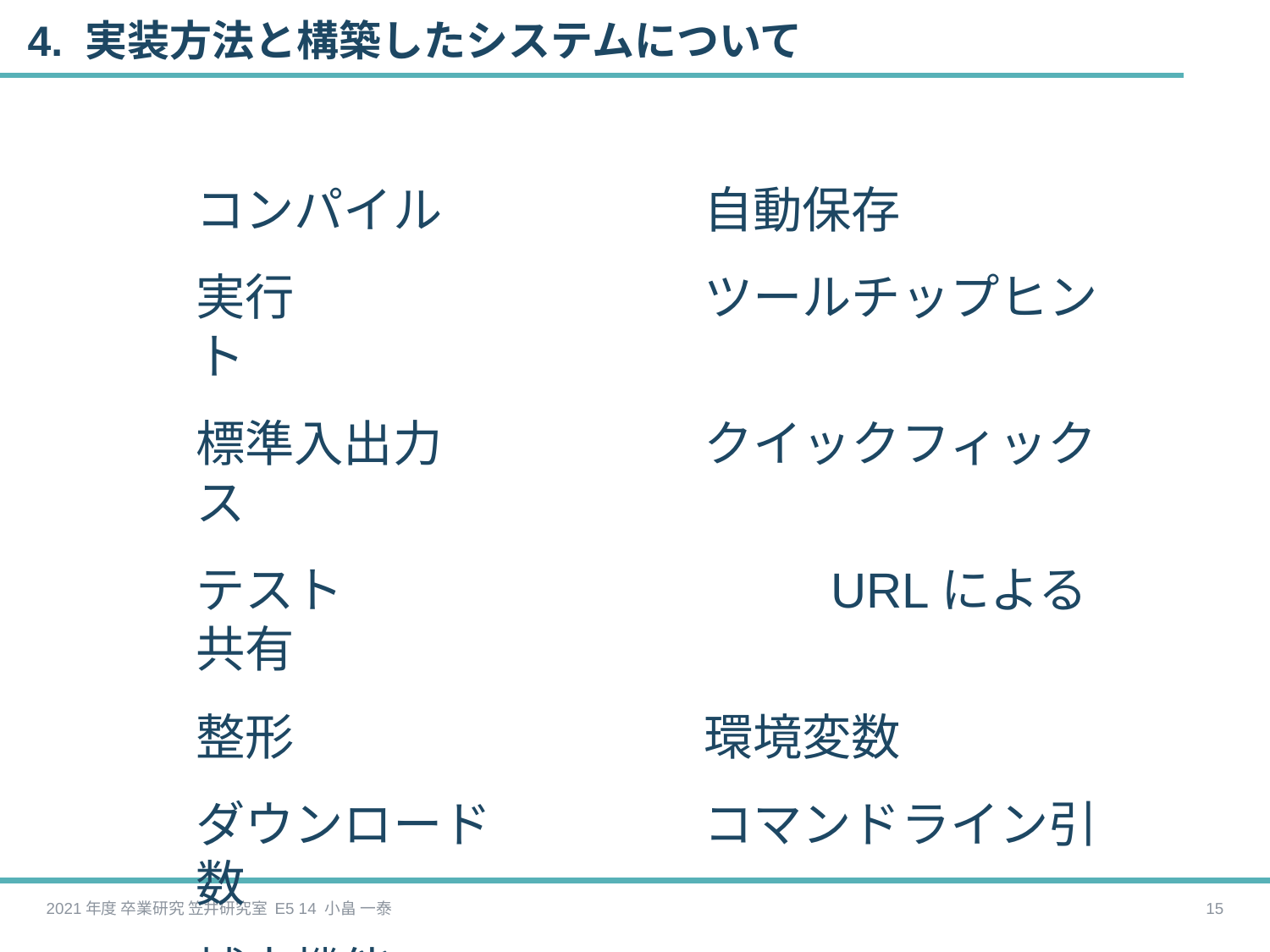

# 4. 実装方法と構築したシステムについて
コンパイル			自動保存
実行				ツールチップヒント
標準入出力			クイックフィックス
テスト				URLによる共有
整形				環境変数
ダウンロード		コマンドライン引数
補完機能
2021年度 卒業研究 笠井研究室 E5 14 小畠 一泰
15